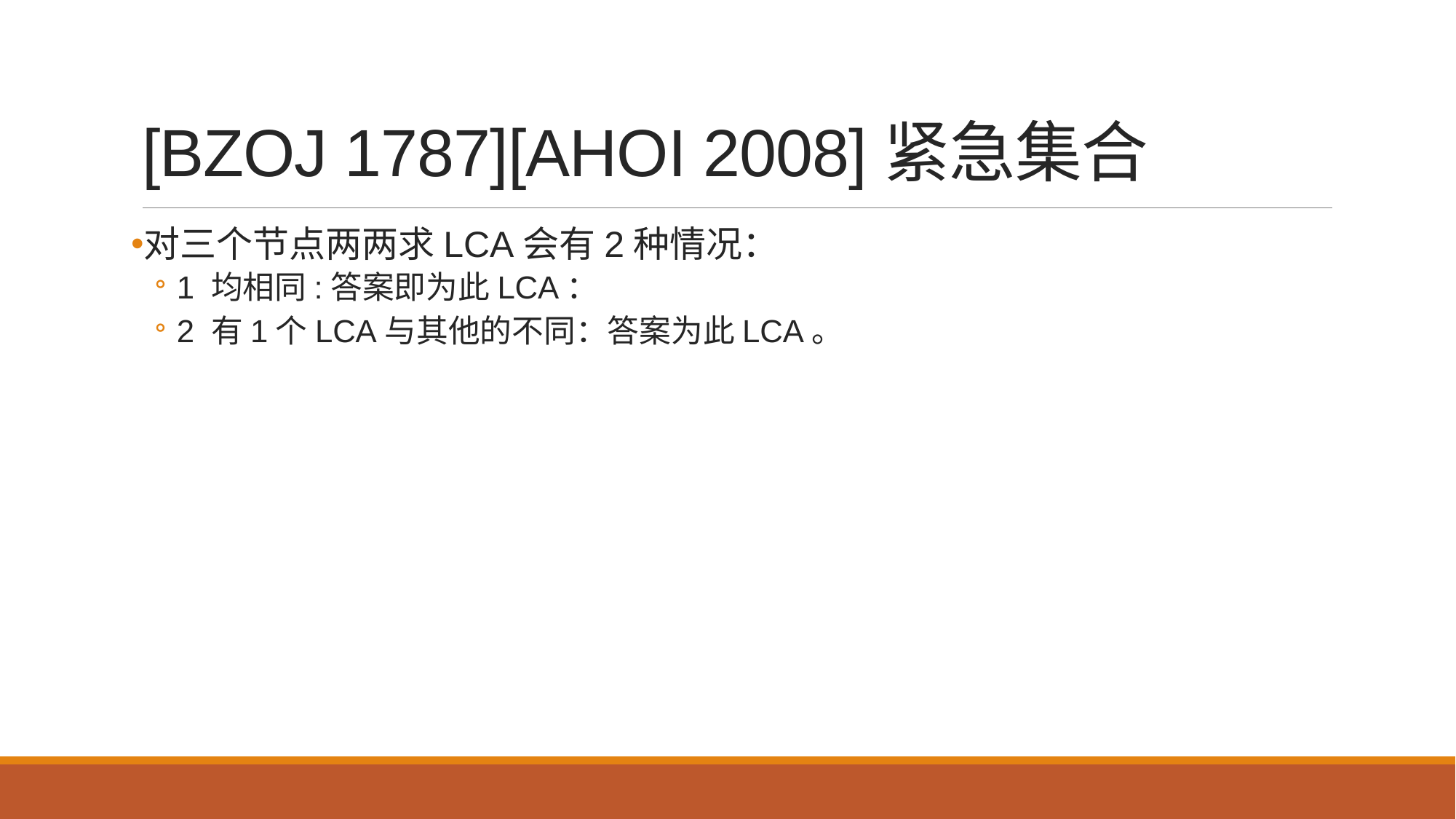

# [BZOJ 1787][AHOI 2008]紧急集合
对三个节点两两求LCA会有2种情况：
1 均相同:答案即为此LCA：
2 有1个LCA与其他的不同：答案为此LCA。